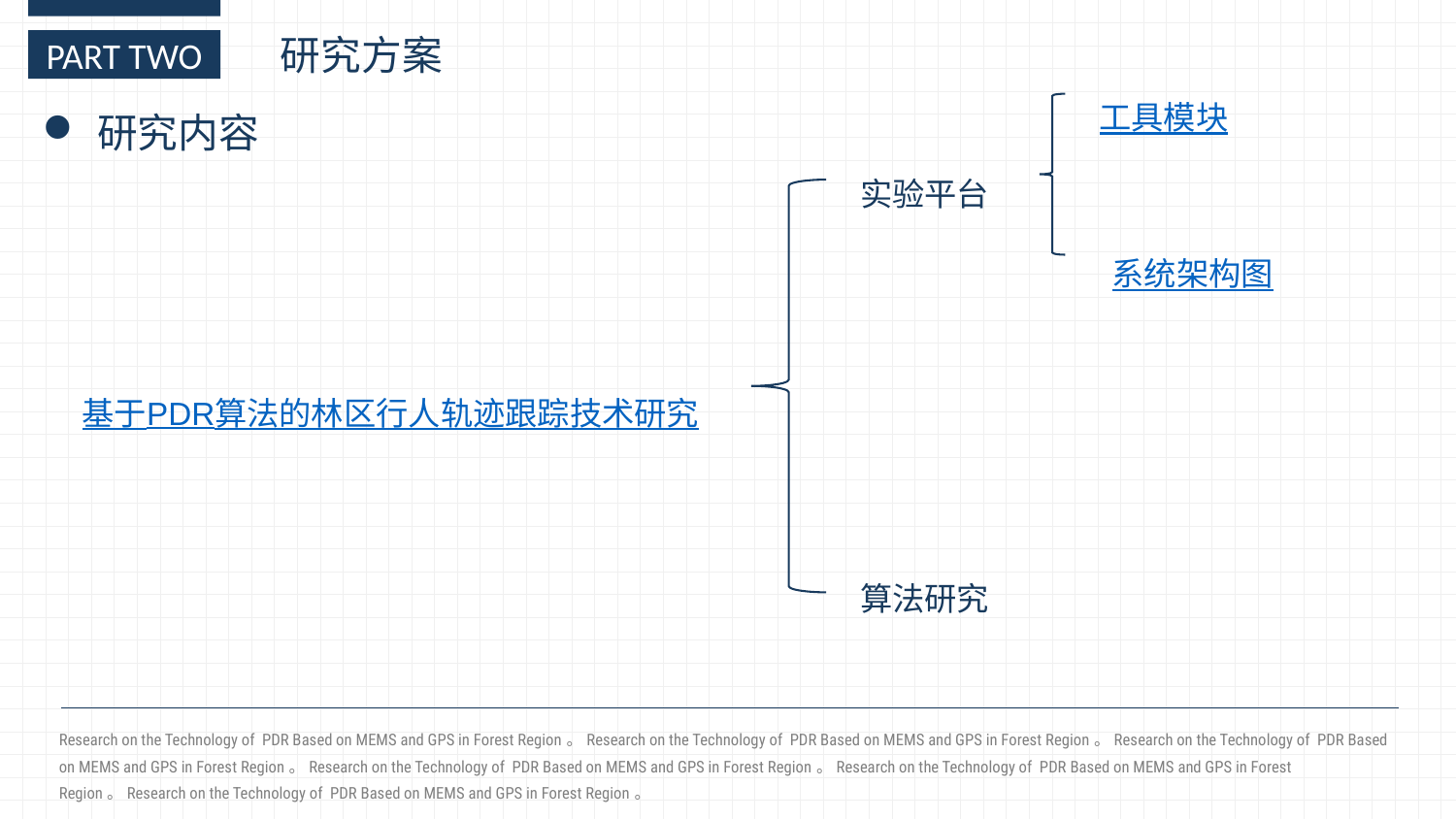

研究方案
PART TWO
工具模块

研究内容
实验平台

系统架构图
基于PDR算法的林区行人轨迹跟踪技术研究
算法研究
Research on the Technology of  PDR Based on MEMS and GPS in Forest Region。Research on the Technology of  PDR Based on MEMS and GPS in Forest Region。Research on the Technology of  PDR Based on MEMS and GPS in Forest Region。Research on the Technology of  PDR Based on MEMS and GPS in Forest Region。Research on the Technology of  PDR Based on MEMS and GPS in Forest Region。Research on the Technology of  PDR Based on MEMS and GPS in Forest Region。